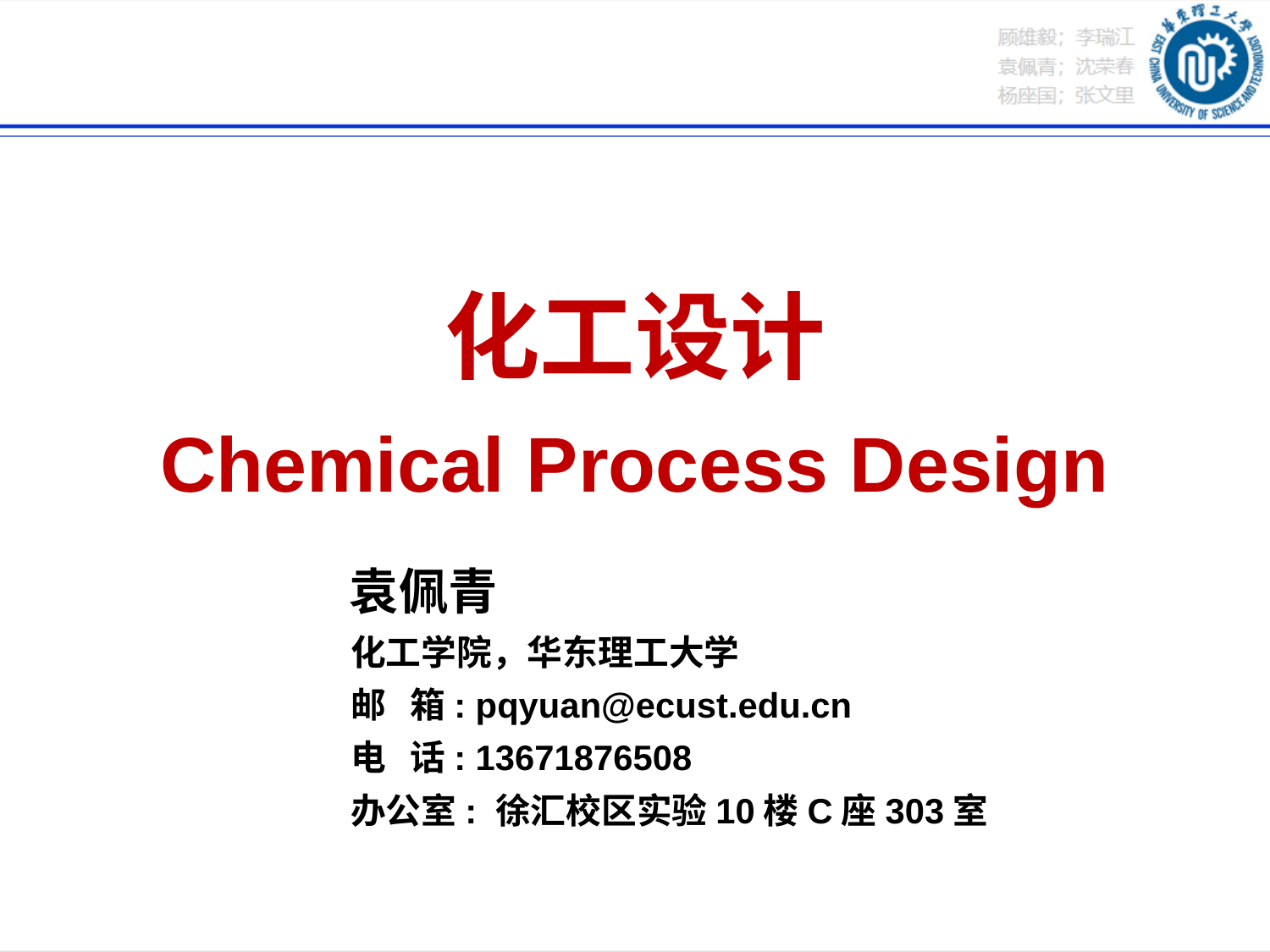

化工设计
Chemical Process Design
                             袁佩青
                                         化工学院，华东理工大学
                                         邮   箱: pqyuan@ecust.edu.cn
                                         电   话: 13671876508
                                         办公室: 徐汇校区实验10楼C座303室